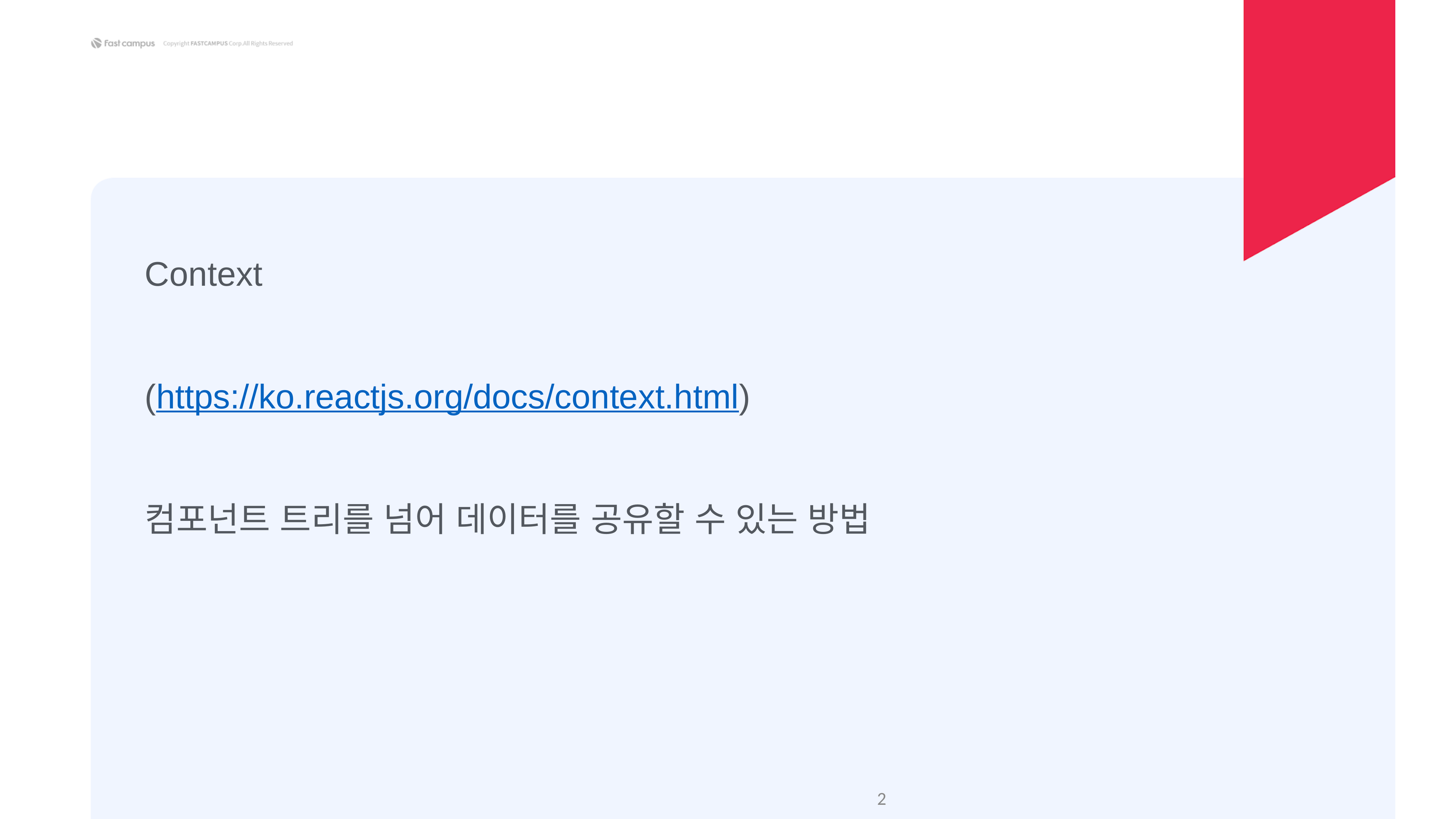

Context

(https://ko.reactjs.org/docs/context.html)

컴포넌트 트리를 넘어 데이터를 공유할 수 있는 방법
2